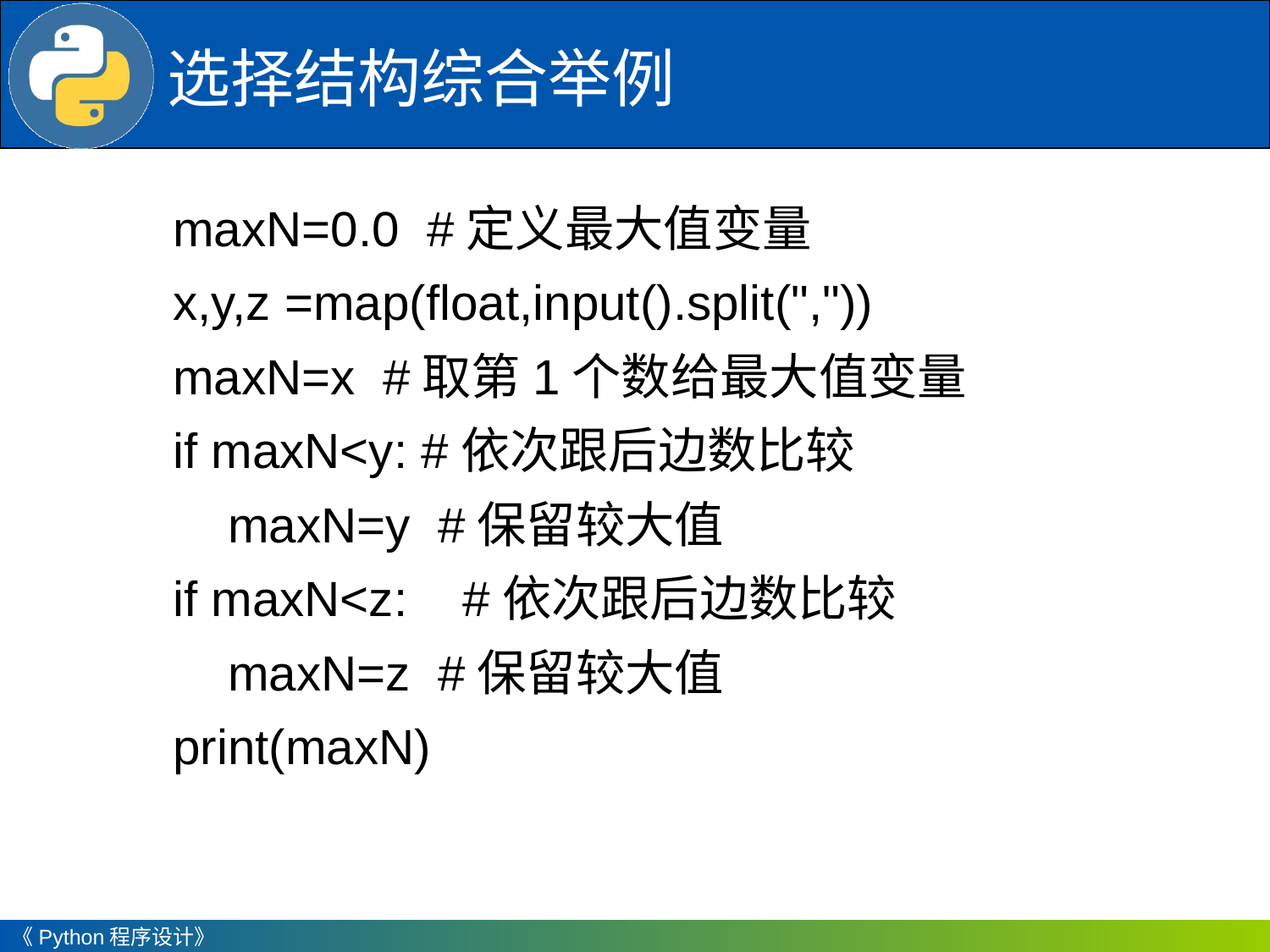

选择结构综合举例
maxN=0.0  #定义最大值变量
x,y,z =map(float,input().split(","))
maxN=x  #取第1个数给最大值变量
if maxN<y: #依次跟后边数比较
    maxN=y  #保留较大值
if maxN<z:    #依次跟后边数比较
    maxN=z  #保留较大值
print(maxN)